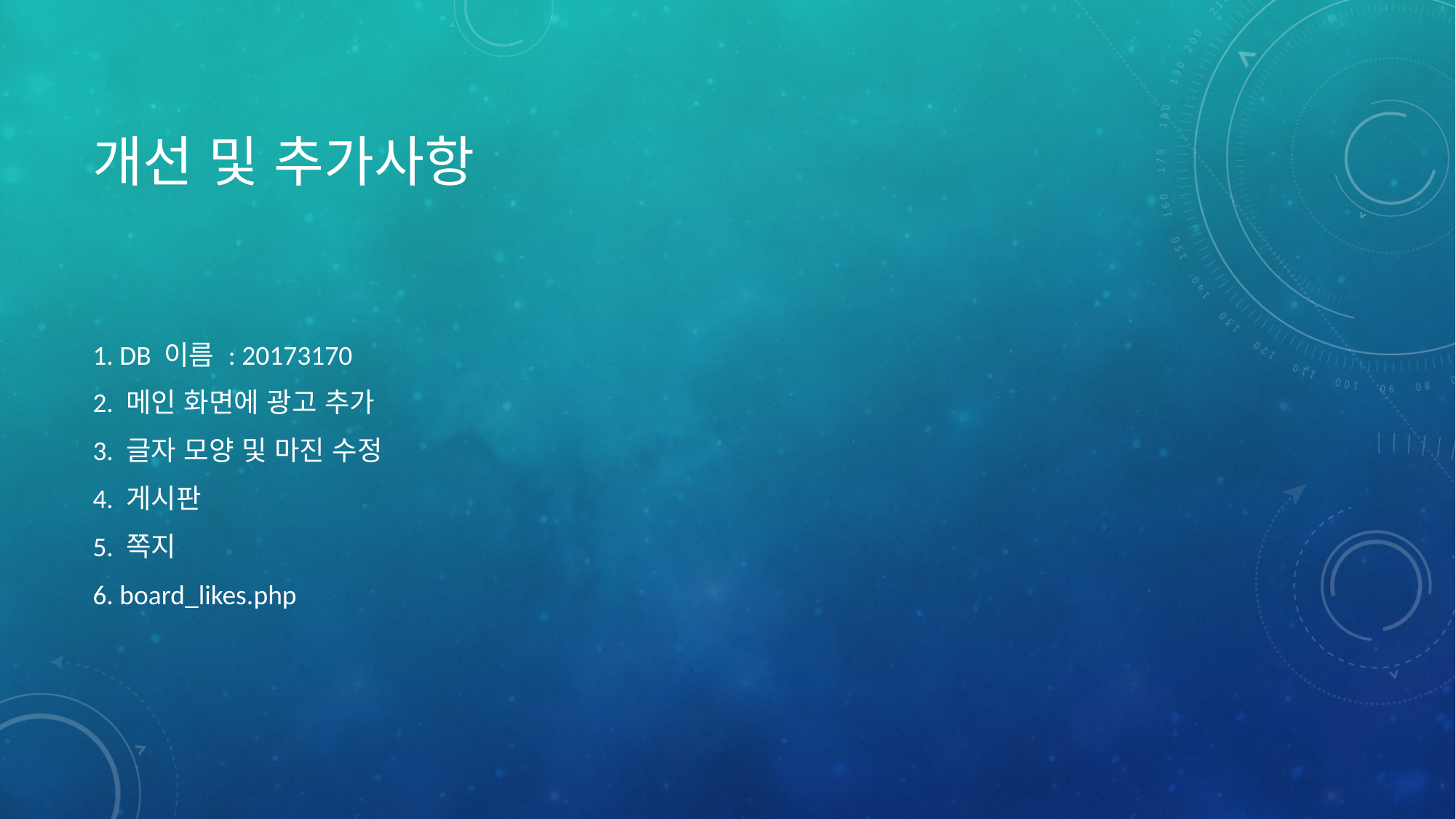

# 개선 및 추가사항
1. DB 이름 : 20173170
2. 메인 화면에 광고 추가
3. 글자 모양 및 마진 수정
4. 게시판
5. 쪽지
6. board_likes.php